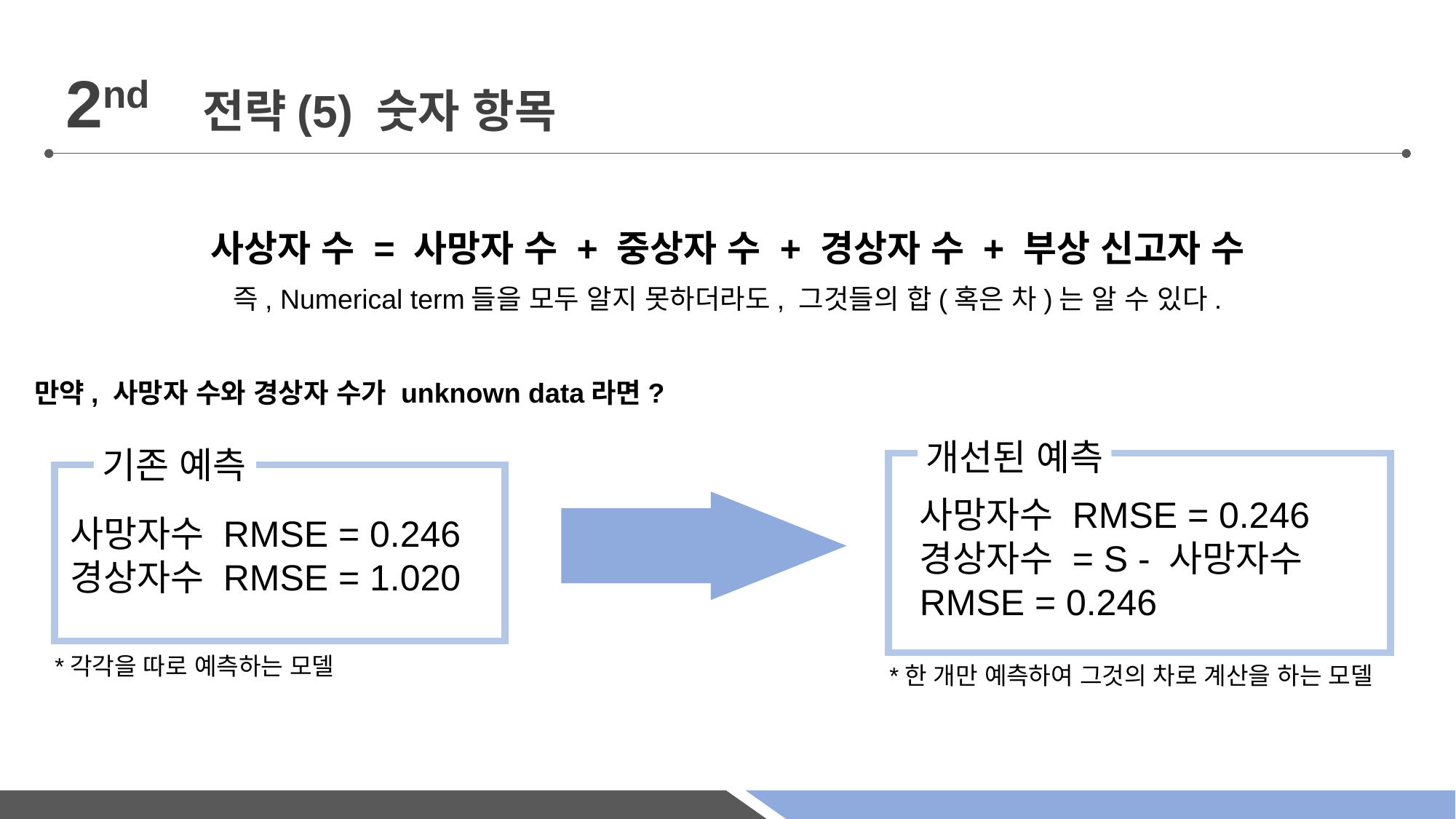

2nd  전략(5) 숫자 항목
사상자 수 = 사망자 수 + 중상자 수 + 경상자 수 + 부상 신고자 수
즉, Numerical term들을 모두 알지 못하더라도, 그것들의 합(혹은 차)는 알 수 있다.
만약, 사망자 수와 경상자 수가 unknown data라면?

개선된 예측

기존 예측
사망자수 RMSE = 0.246
경상자수 = S - 사망자수
RMSE = 0.246

사망자수 RMSE = 0.246
경상자수 RMSE = 1.020
*각각을 따로 예측하는 모델
*한 개만 예측하여 그것의 차로 계산을 하는 모델